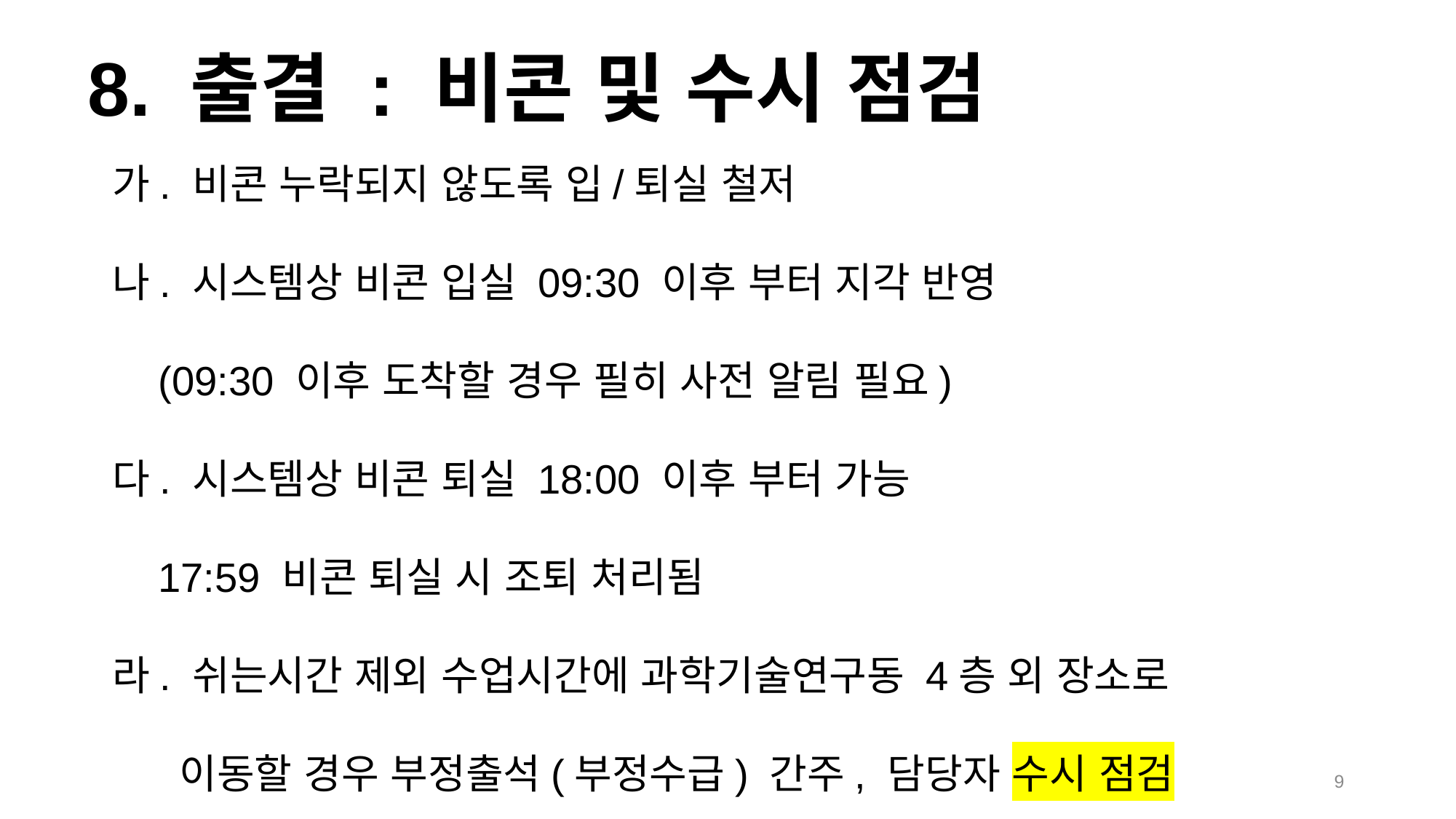

8. 출결 : 비콘 및 수시 점검
가. 비콘 누락되지 않도록 입/퇴실 철저
나. 시스템상 비콘 입실 09:30 이후 부터 지각 반영
    (09:30 이후 도착할 경우 필히 사전 알림 필요)
다. 시스템상 비콘 퇴실 18:00 이후 부터 가능
    17:59 비콘 퇴실 시 조퇴 처리됨
라. 쉬는시간 제외 수업시간에 과학기술연구동 4층 외 장소로
     이동할 경우 부정출석(부정수급) 간주, 담당자 수시 점검
9